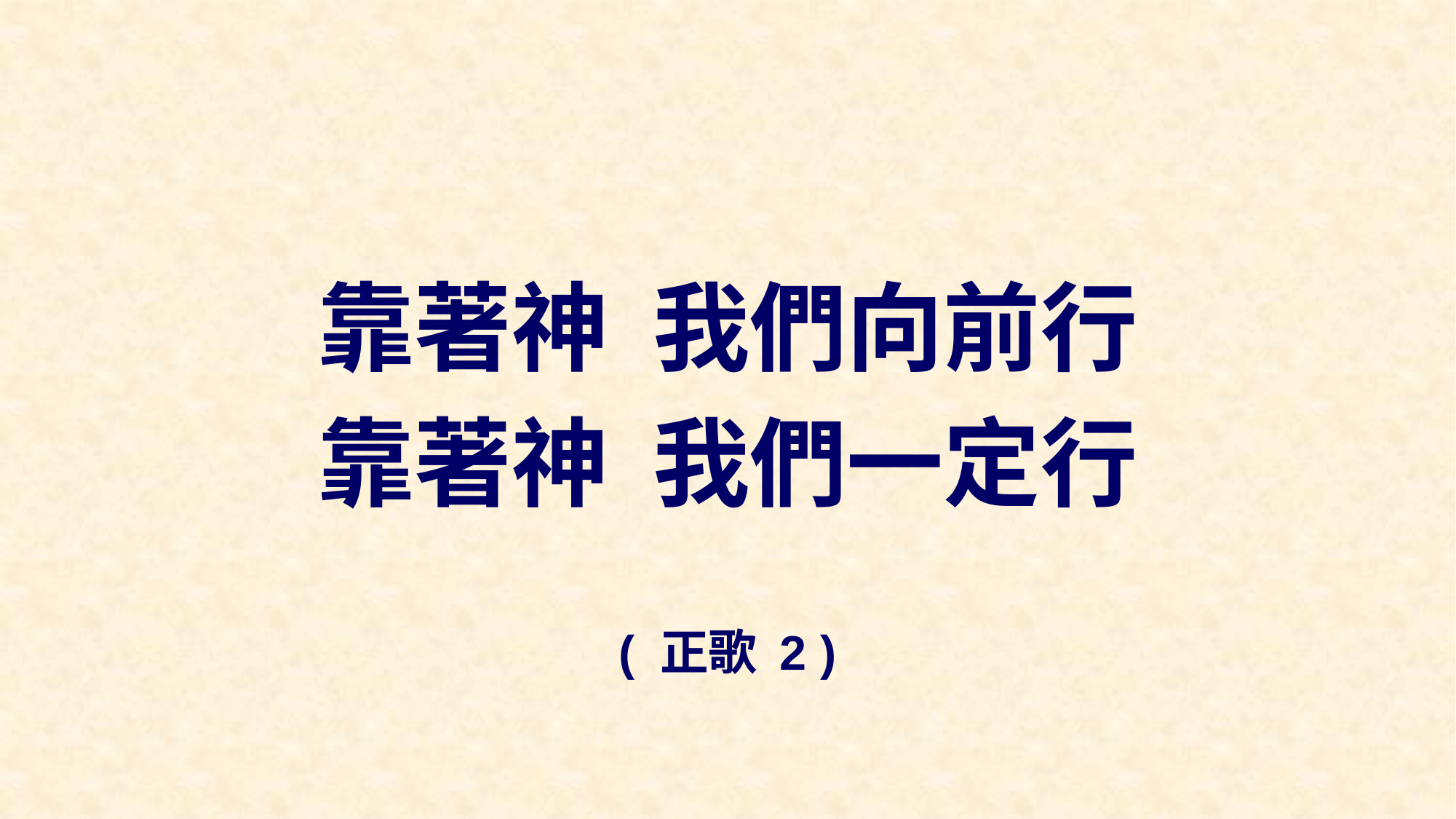

靠著神  我們向前行
靠著神  我們一定行
( 正歌 2 )